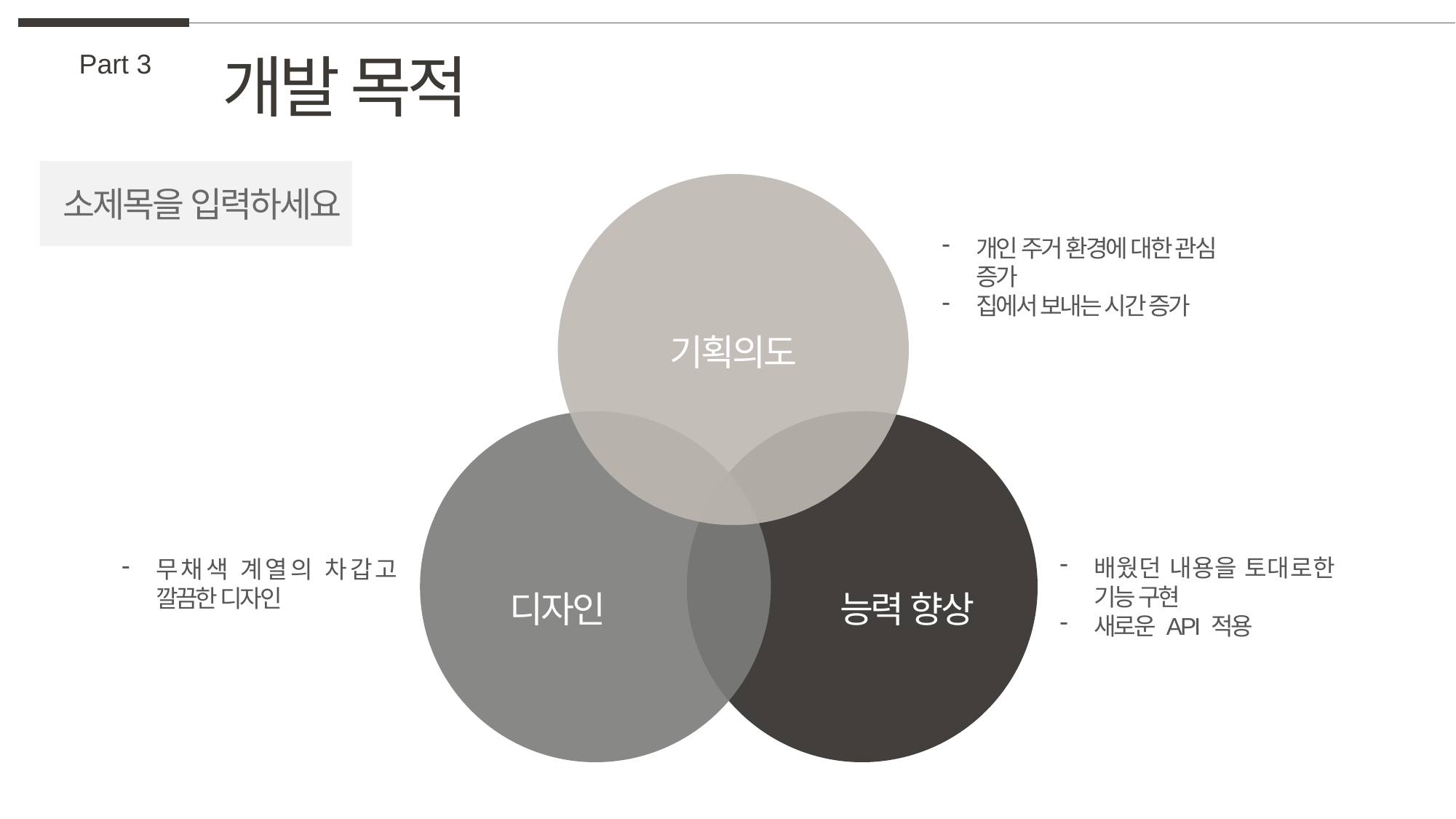

개발 목적
Part 3

소제목을 입력하세요
개인 주거 환경에 대한 관심 증가
집에서 보내는 시간 증가
기획의도

배웠던 내용을 토대로한 기능 구현
새로운 API 적용
무채색 계열의 차갑고 깔끔한 디자인
디자인
능력 향상